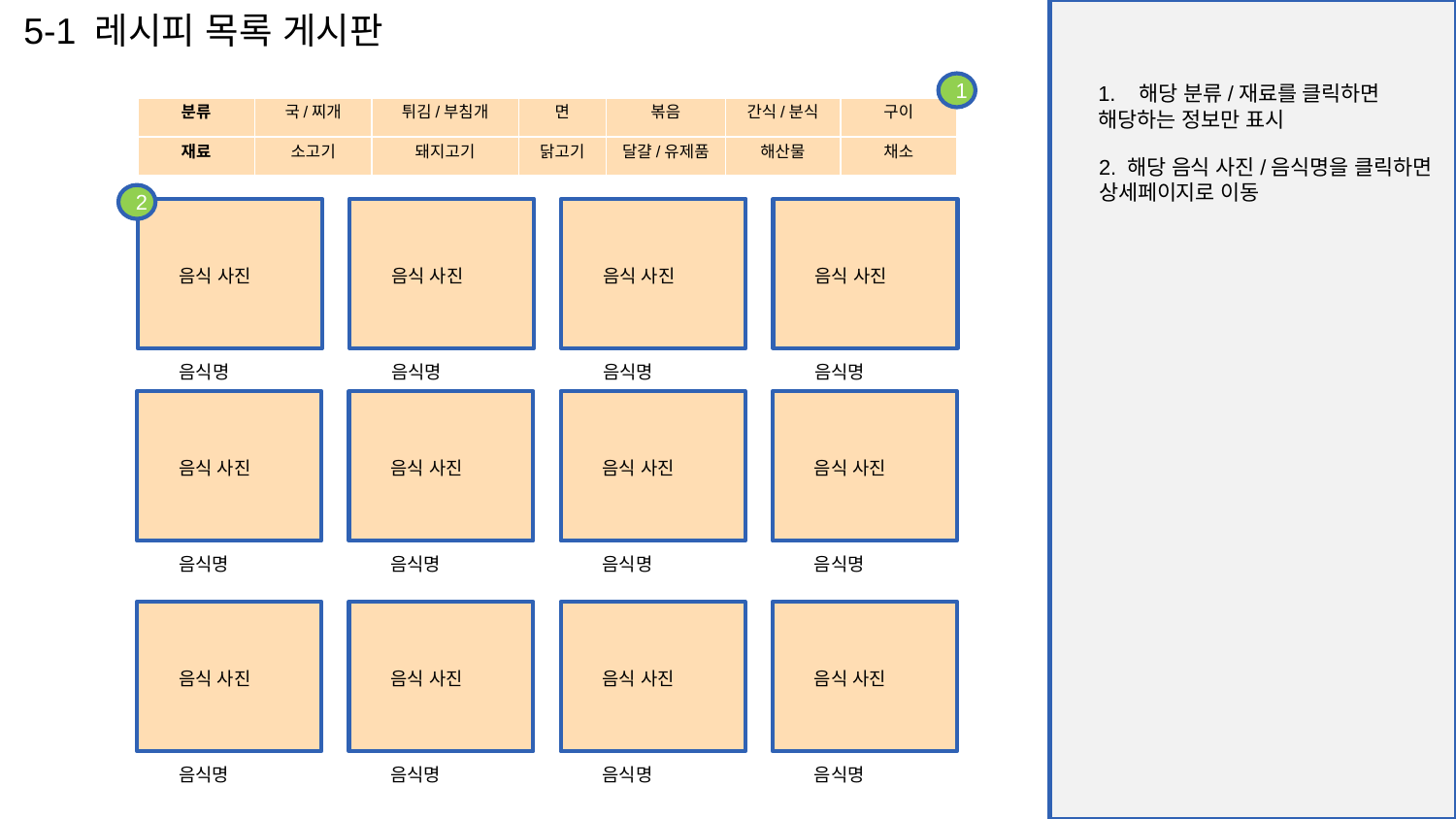

5-1 레시피 목록 게시판
1
해당 분류/재료를 클릭하면
해당하는 정보만 표시
| 분류 | 국/찌개 | 튀김/부침개 | 면 | 볶음 | 간식/분식 | 구이 |
| --- | --- | --- | --- | --- | --- | --- |
| 재료 | 소고기 | 돼지고기 | 닭고기 | 달걀/유제품 | 해산물 | 채소 |
2. 해당 음식 사진/음식명을 클릭하면
상세페이지로 이동
2

음식 사진
음식 사진
음식 사진
음식 사진
음식명
음식명
음식명
음식명

음식 사진
음식 사진
음식 사진
음식 사진
음식명
음식명
음식명
음식명

음식 사진
음식 사진
음식 사진
음식 사진
음식명
음식명
음식명
음식명